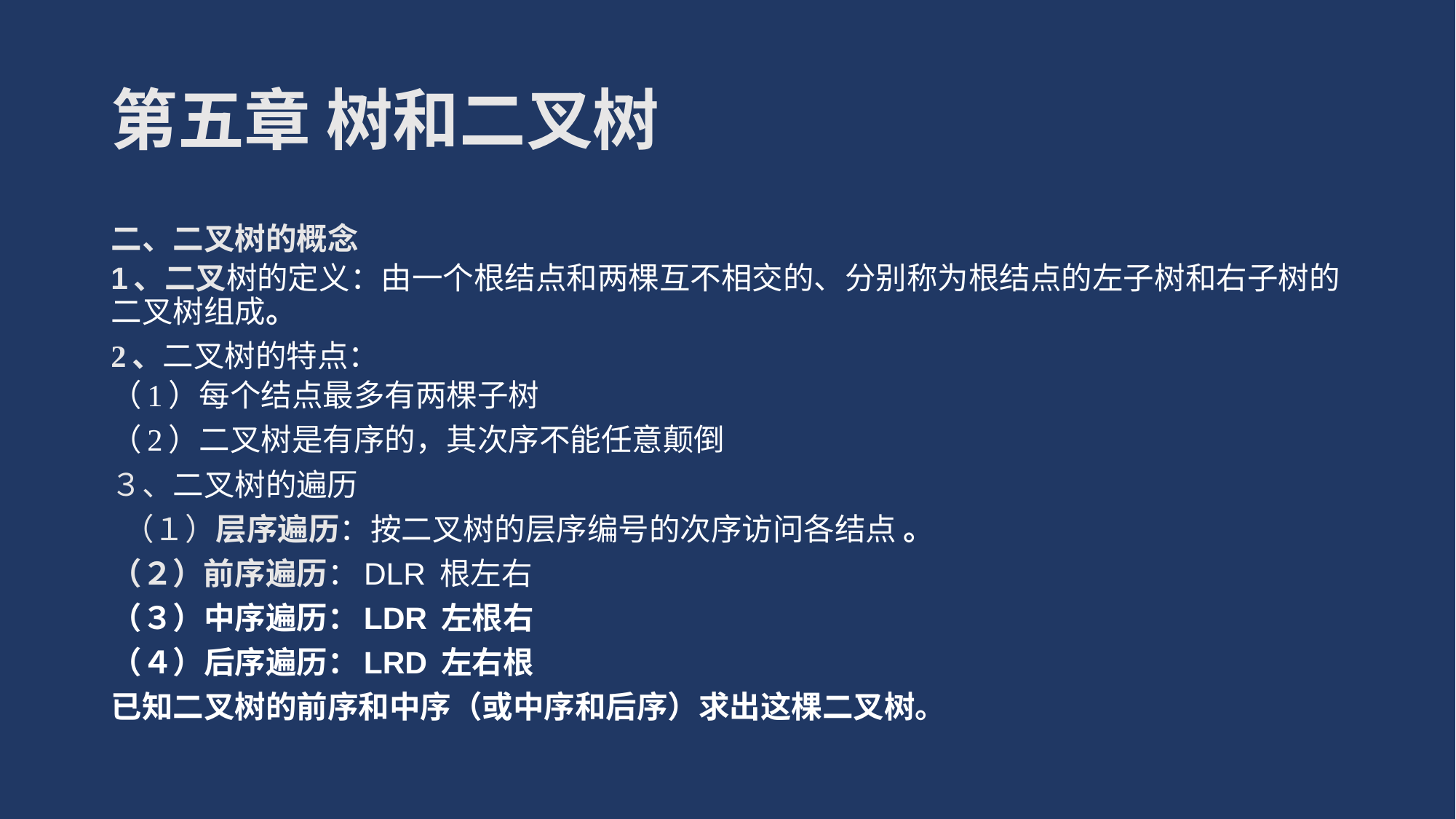

# 第五章 树和二叉树
二、二叉树的概念
1、二叉树的定义：由一个根结点和两棵互不相交的、分别称为根结点的左子树和右子树的二叉树组成。
2、二叉树的特点：
（1）每个结点最多有两棵子树
（2）二叉树是有序的，其次序不能任意颠倒
３、二叉树的遍历
 （１）层序遍历：按二叉树的层序编号的次序访问各结点 。
（２）前序遍历：DLR 根左右
（３）中序遍历：LDR 左根右
（４）后序遍历：LRD 左右根
已知二叉树的前序和中序（或中序和后序）求出这棵二叉树。